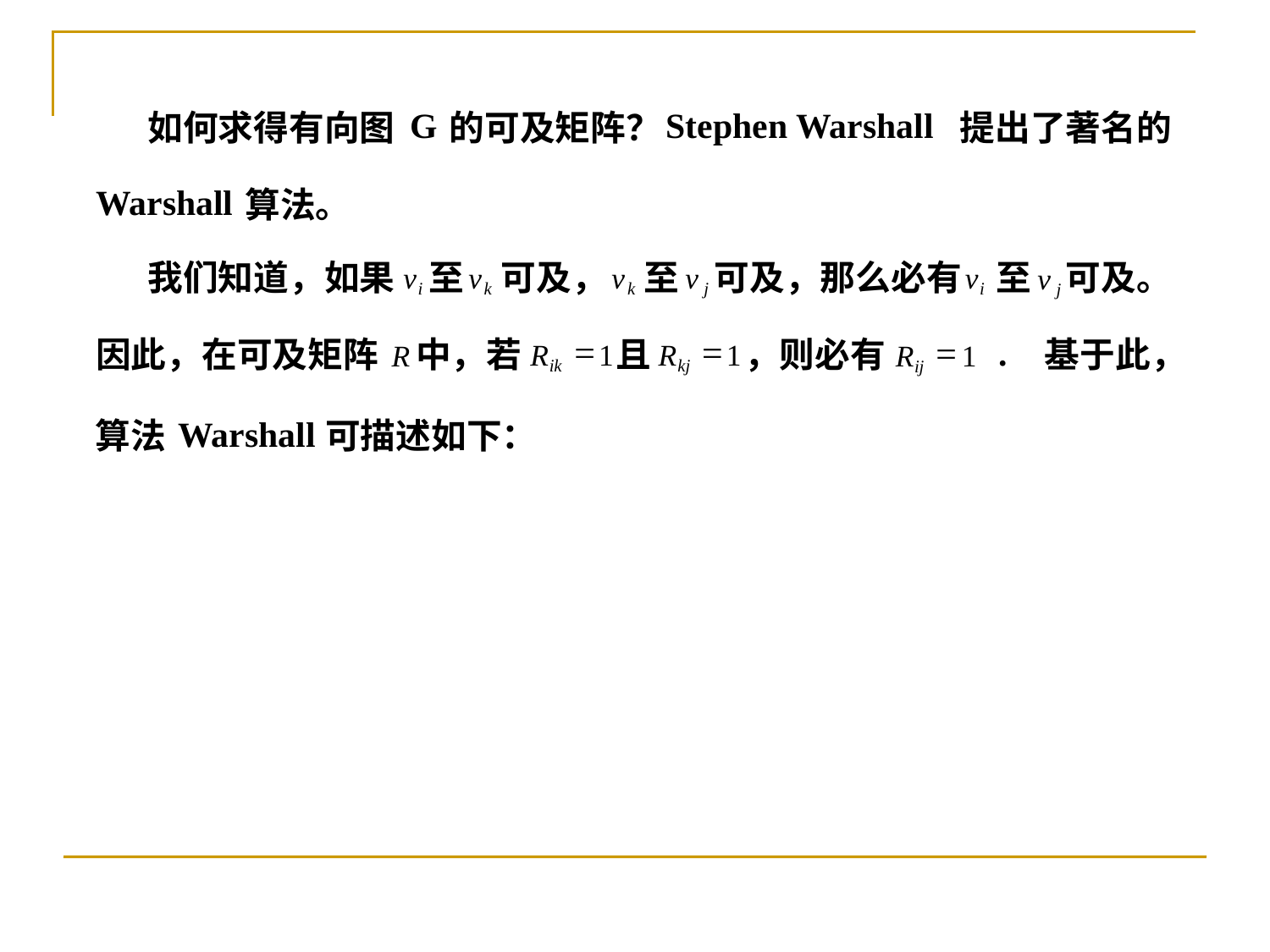

G
Stephen Warshall
如何求得有向图
的可及矩阵？
提出了著名的
Warshall
算法。
我们知道，如果
至
可及，
至
可及，那么必有
至
可及。
v
j
v
i
v
k
v
k
v
i
v
j
  .
=
R
1
kj
因此，在可及矩阵
中，若
且
，则必有
基于此，
=
R
1
ik
=
R
1
ij
R
Warshall
算法
可描述如下：